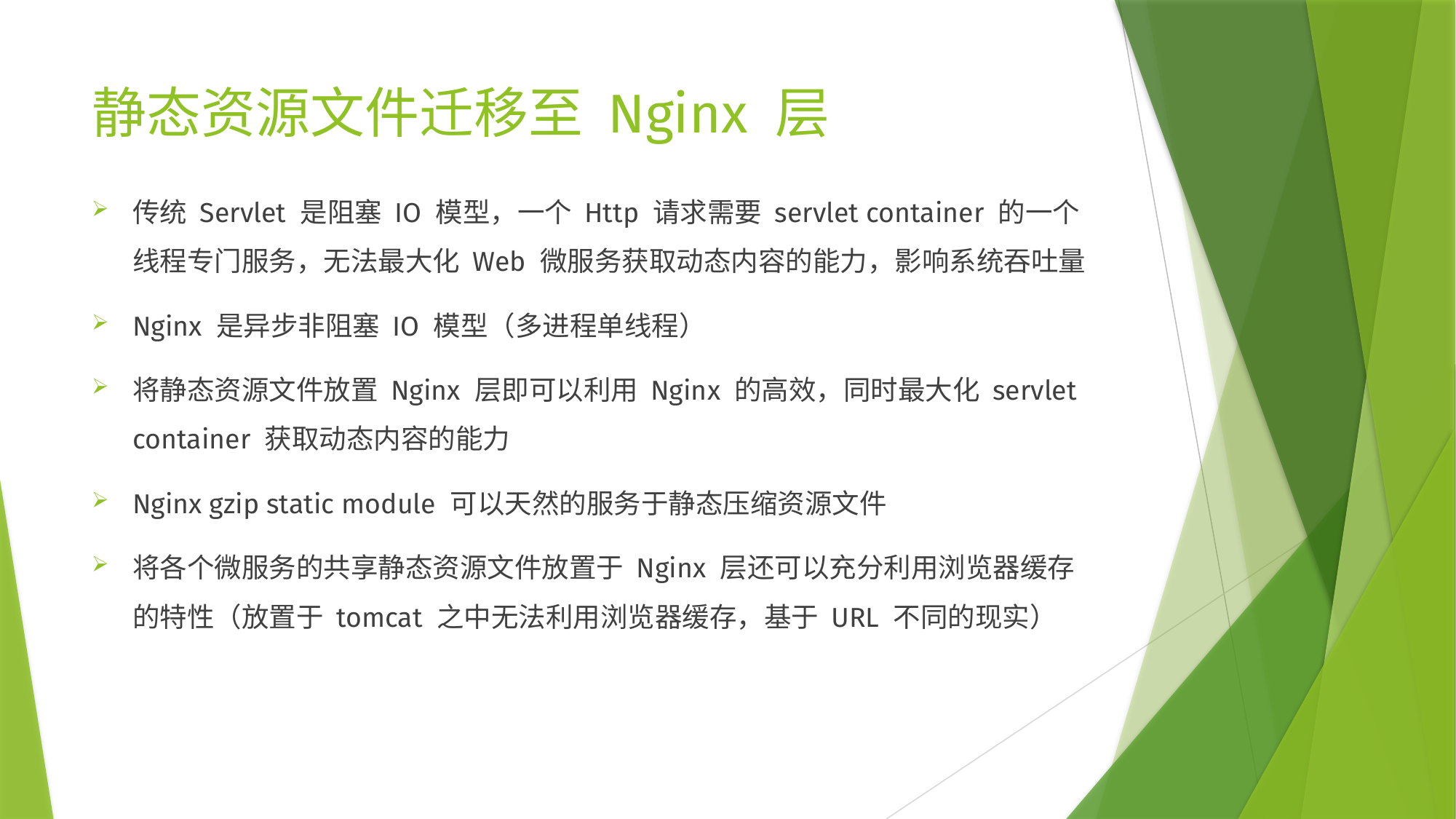

# 静态资源文件迁移至 Nginx 层
传统 Servlet 是阻塞 IO 模型，一个 Http 请求需要 servlet container 的一个线程专门服务，无法最大化 Web 微服务获取动态内容的能力，影响系统吞吐量
Nginx 是异步非阻塞 IO 模型（多进程单线程）
将静态资源文件放置 Nginx 层即可以利用 Nginx 的高效，同时最大化 servlet container 获取动态内容的能力
Nginx gzip static module 可以天然的服务于静态压缩资源文件
将各个微服务的共享静态资源文件放置于 Nginx 层还可以充分利用浏览器缓存的特性（放置于 tomcat 之中无法利用浏览器缓存，基于 URL 不同的现实）